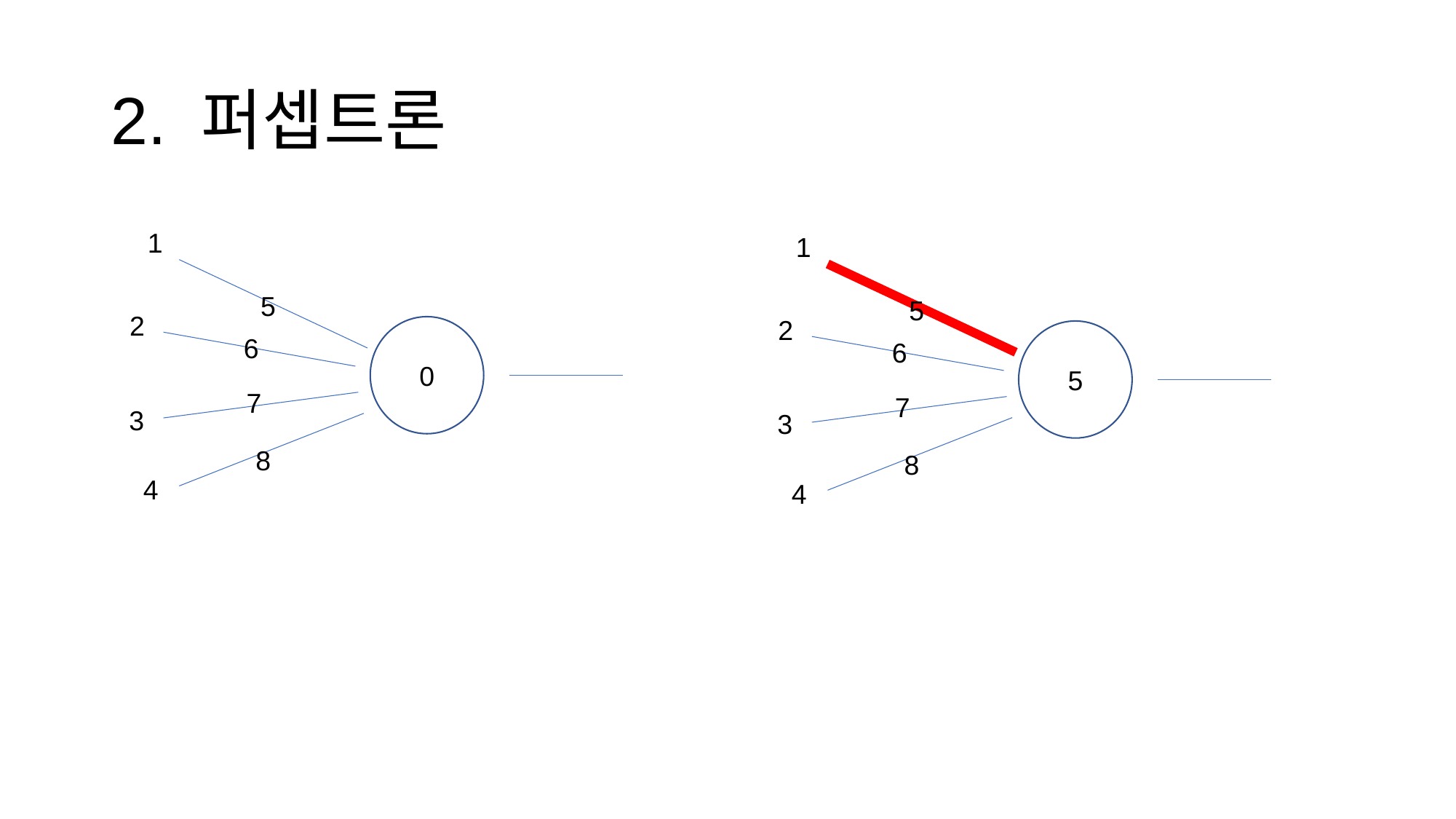

# 2. 퍼셉트론
1
5
2
0
6
7
3
8
4
1
5
2
5
6
7
3
8
4